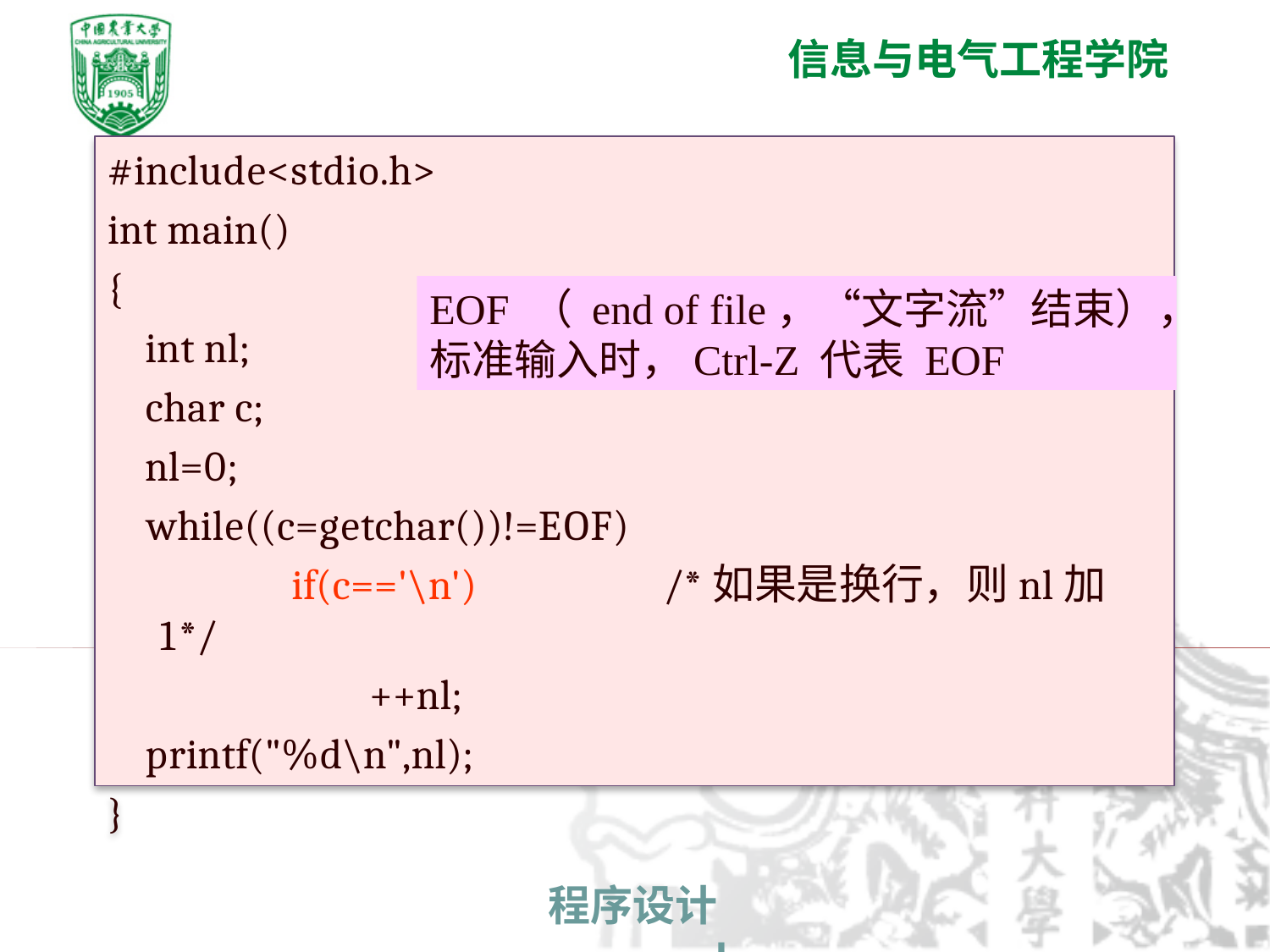

#include<stdio.h>
int main()
{
    int nl;
    char c;
    nl=0;
    while((c=getchar())!=EOF)
		 if(c=='\n') 		/*如果是换行，则nl加1*/
	                       ++nl;
    printf("%d\n",nl);
}
EOF （ end of file，“文字流”结束），
标准输入时，Ctrl-Z 代表 EOF